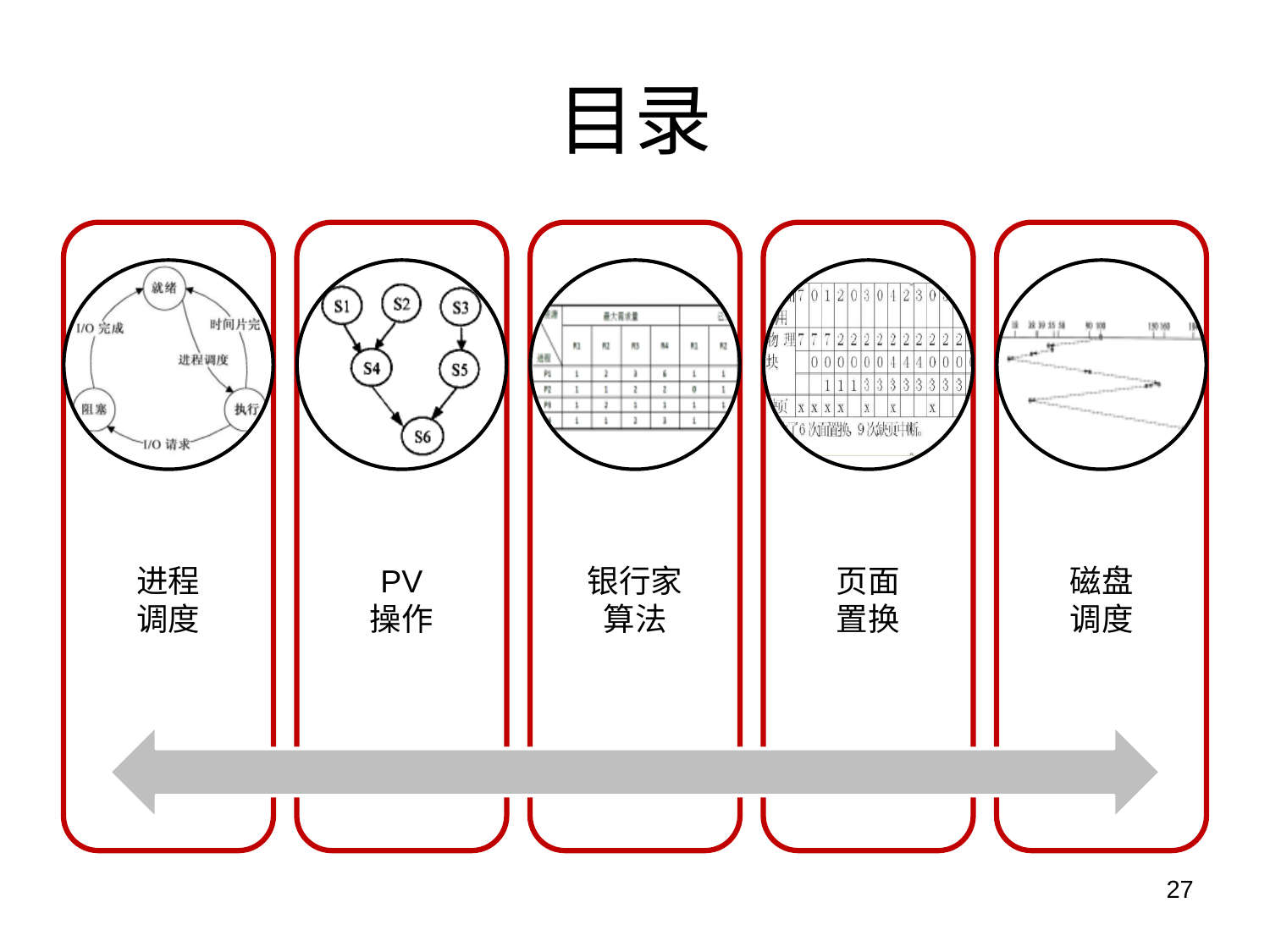

# 目录
进程
调度
PV
操作
银行家
算法
页面
置换
磁盘
调度
进程
调度
PV
操作
银行家
算法
页面
置换
磁盘
调度
27